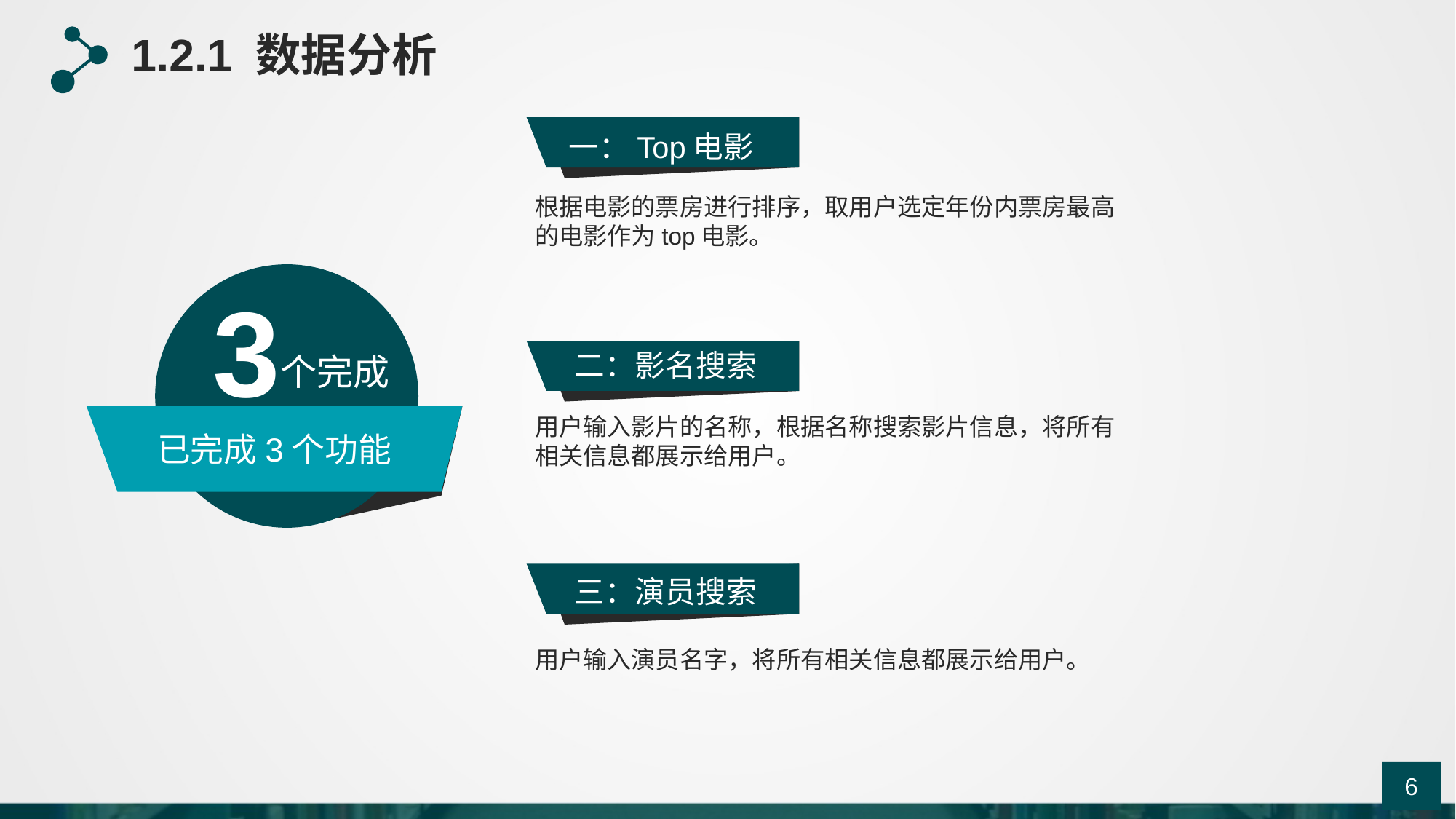

1.2.1 数据分析

一：Top电影
根据电影的票房进行排序，取用户选定年份内票房最高的电影作为top电影。

3
二：影名搜索

个完成

用户输入影片的名称，根据名称搜索影片信息，将所有相关信息都展示给用户。
已完成3个功能

三：演员搜索
用户输入演员名字，将所有相关信息都展示给用户。